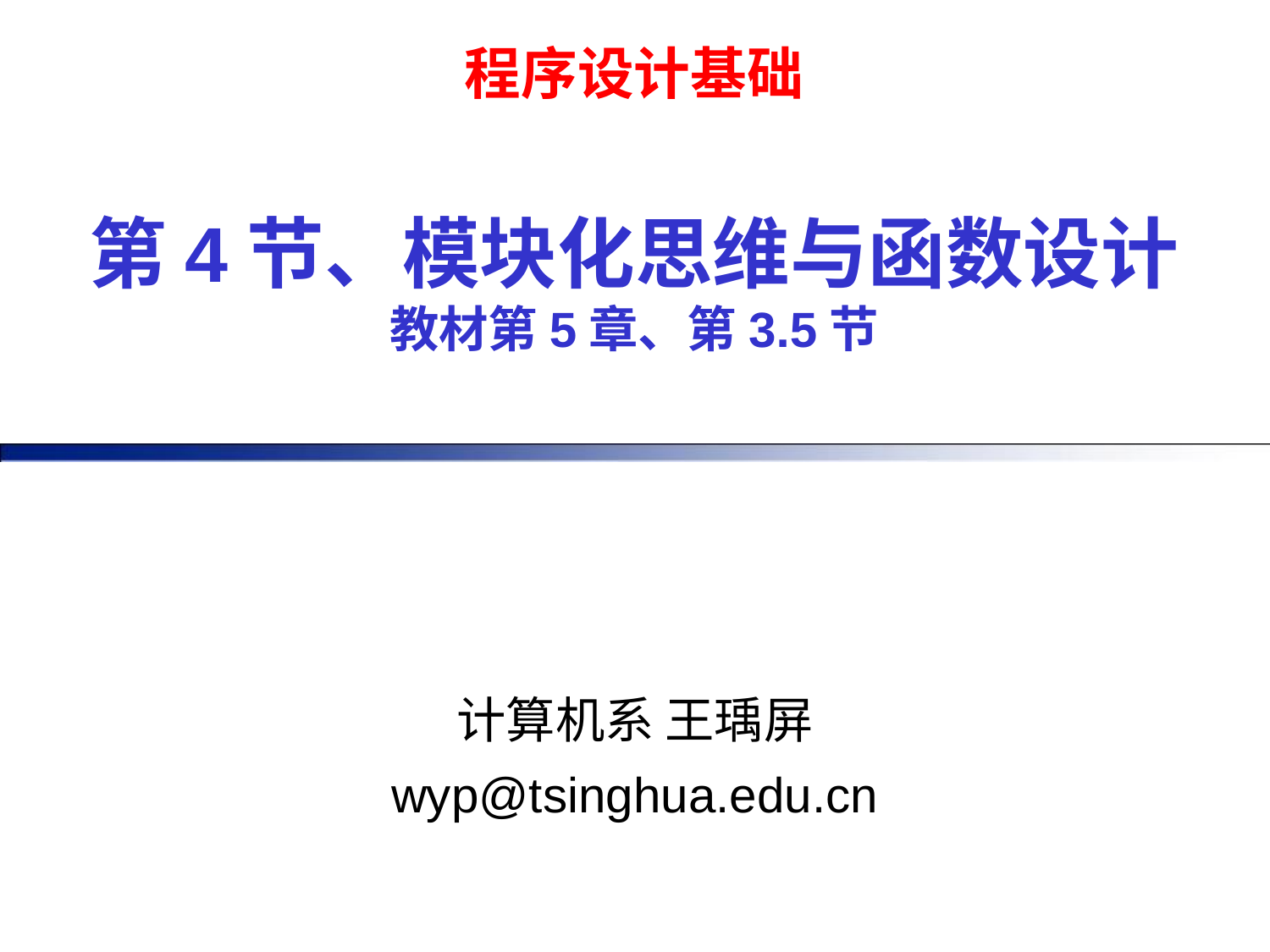

程序设计基础
# 第4节、模块化思维与函数设计 教材第5章、第3.5节
计算机系 王瑀屏
wyp@tsinghua.edu.cn